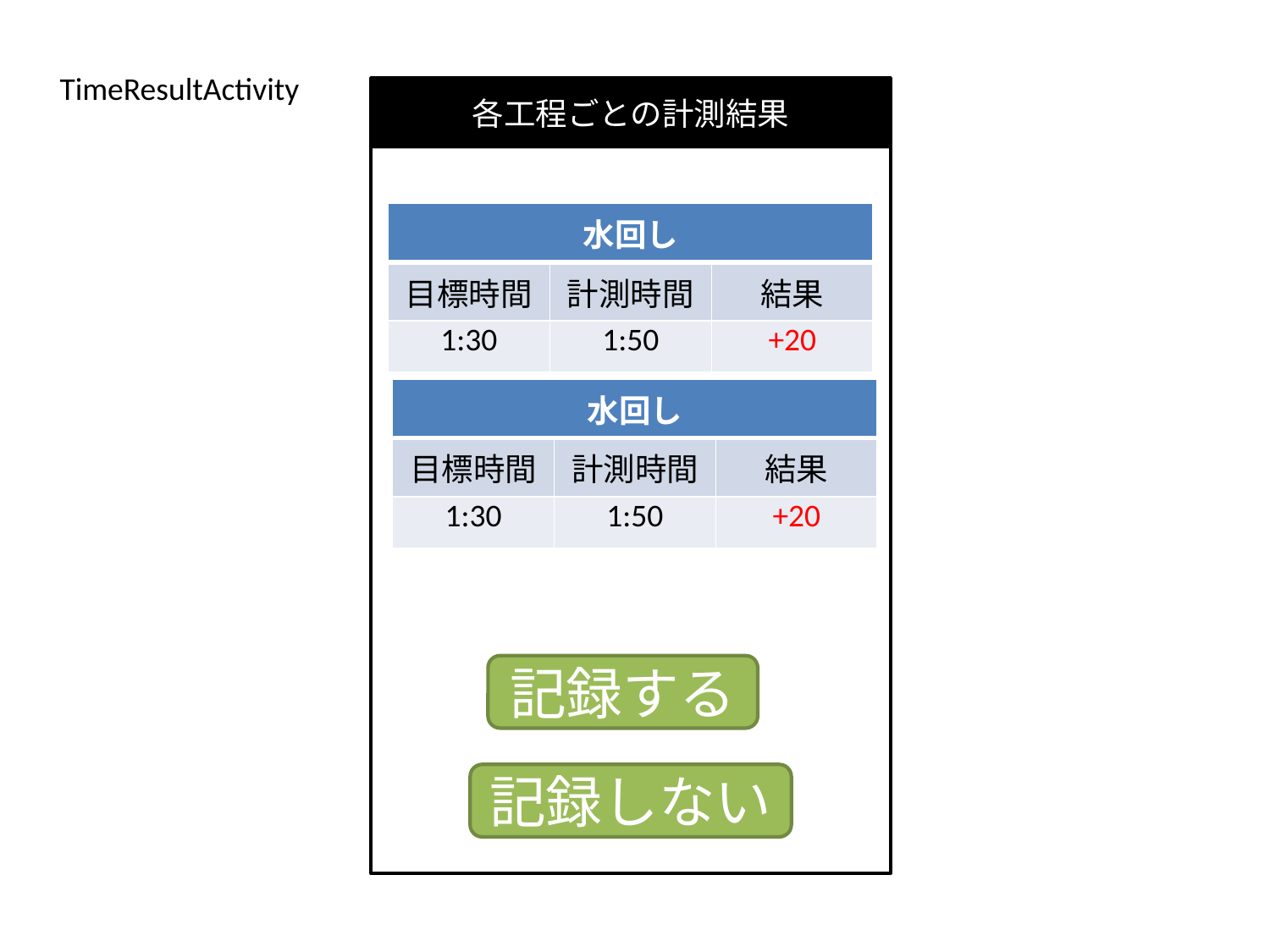

TimeResultActivity
各工程ごとの計測結果

| 水回し |  |  |
| --- | --- | --- |
| 目標時間 | 計測時間 | 結果 |
| 1:30 | 1:50 | +20 |
| 水回し |  |  |
| --- | --- | --- |
| 目標時間 | 計測時間 | 結果 |
| 1:30 | 1:50 | +20 |
記録する
記録しない